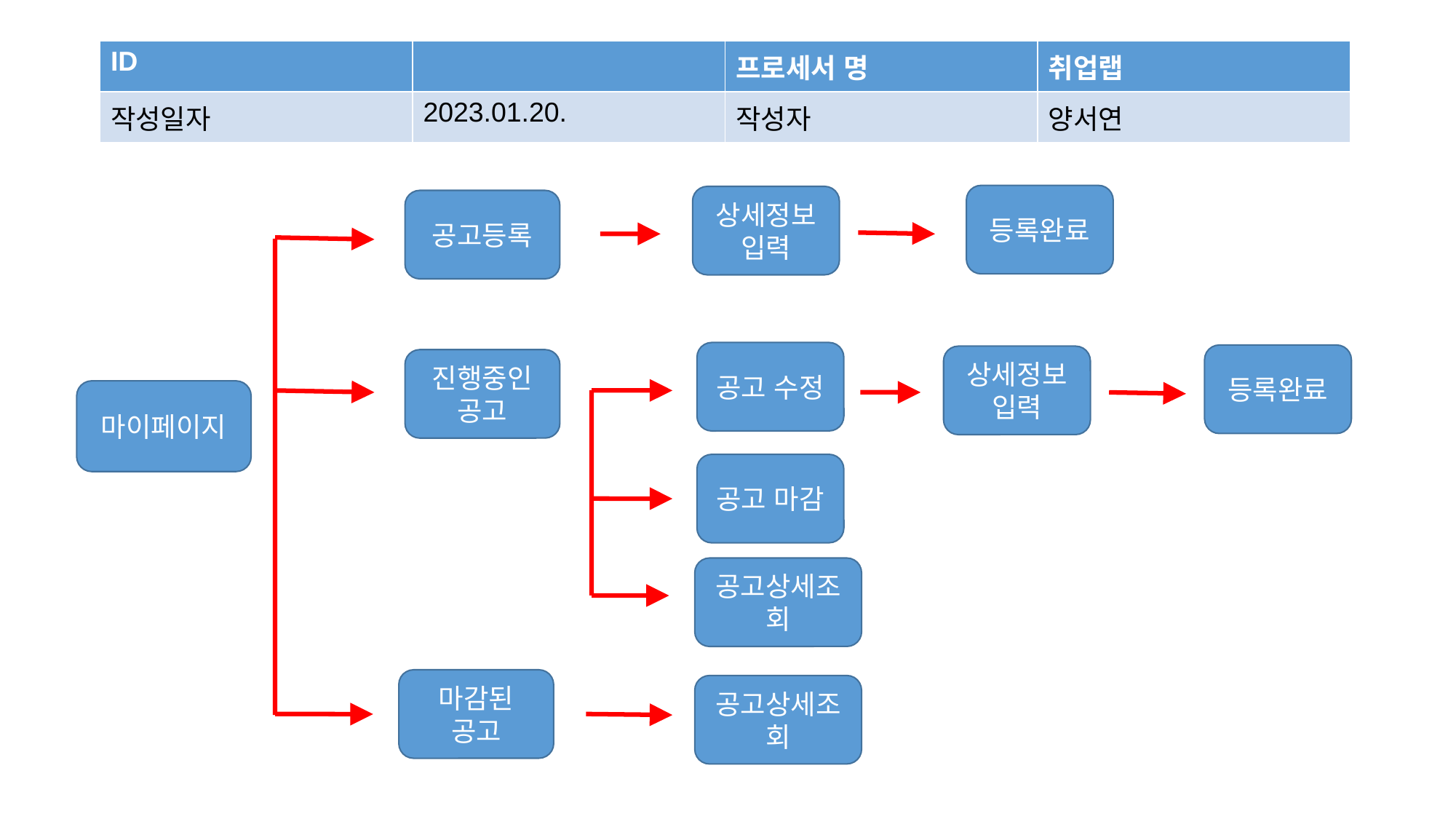

| ID |  | 프로세서 명 | 취업랩 |
| --- | --- | --- | --- |
| 작성일자 | 2023.01.20. | 작성자 | 양서연 |
등록완료
상세정보 입력
공고등록
공고 수정
등록완료
상세정보 입력
진행중인 공고
마이페이지
공고 마감
공고상세조회
마감된 공고
공고상세조회